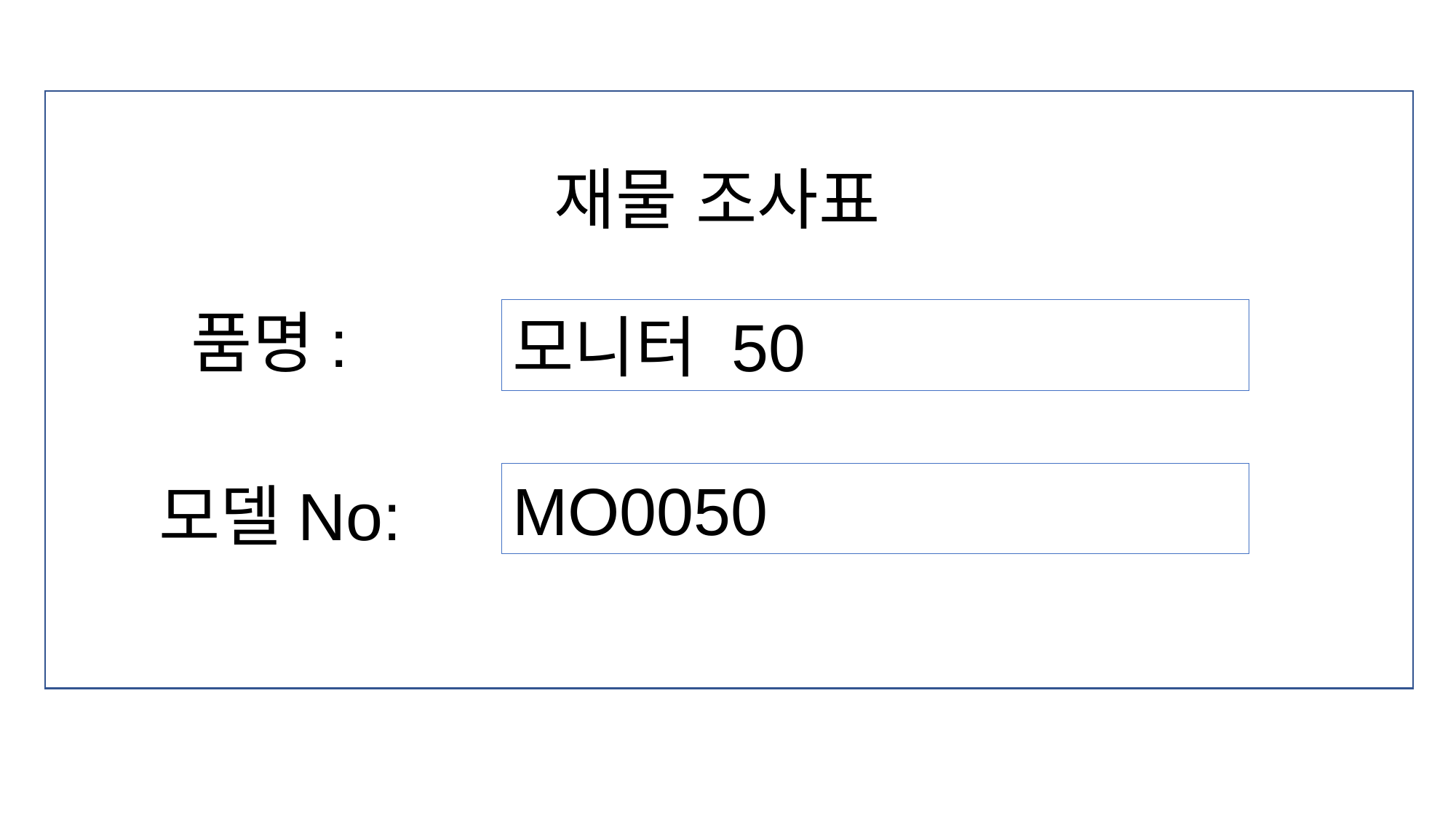

재물 조사표
품명:
모니터 50
MO0050
모델No: